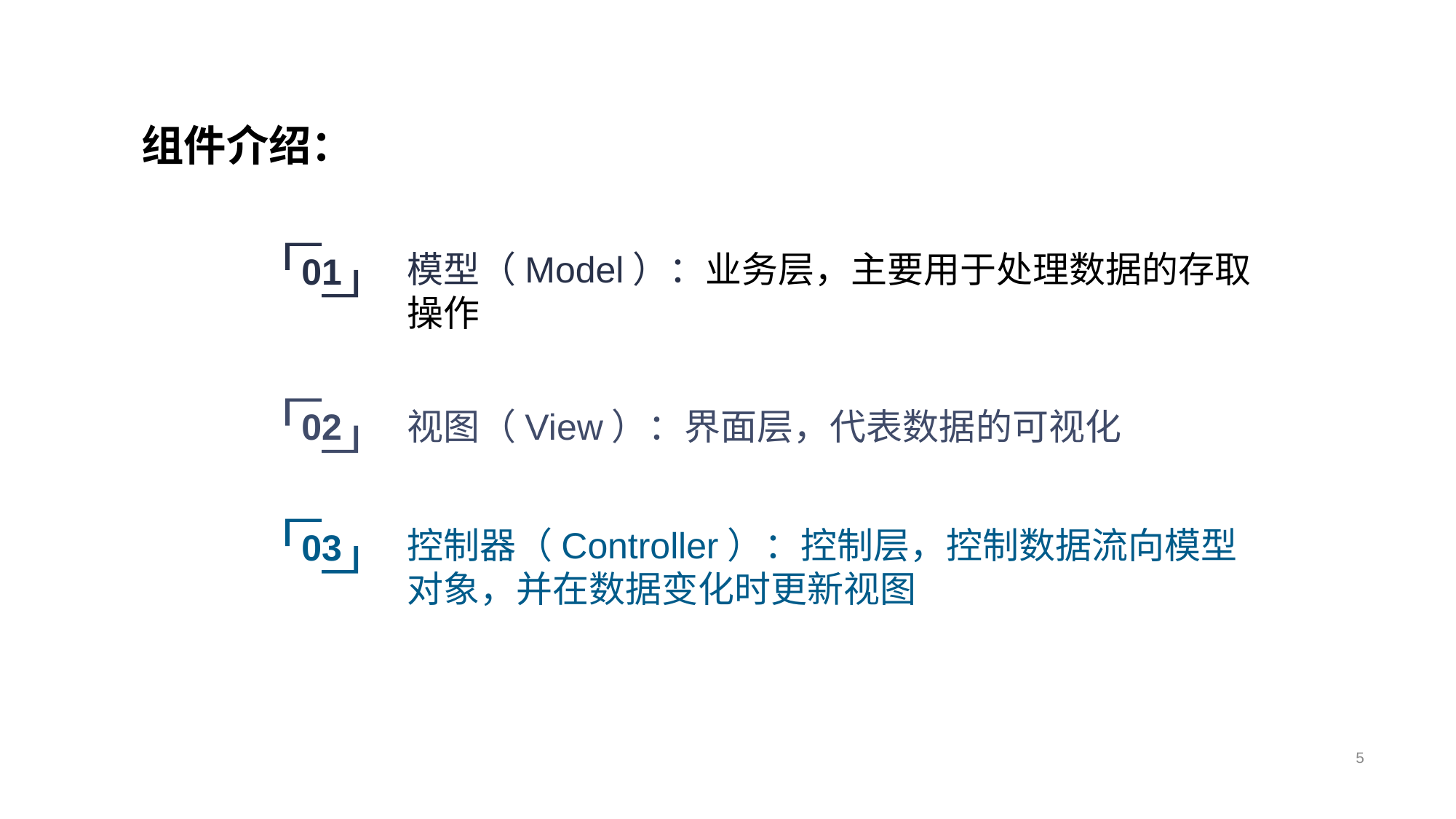

组件介绍：
模型（Model）：业务层，主要用于处理数据的存取操作
01
02
视图（View）：界面层，代表数据的可视化
控制器（Controller）：控制层，控制数据流向模型对象，并在数据变化时更新视图
03
5